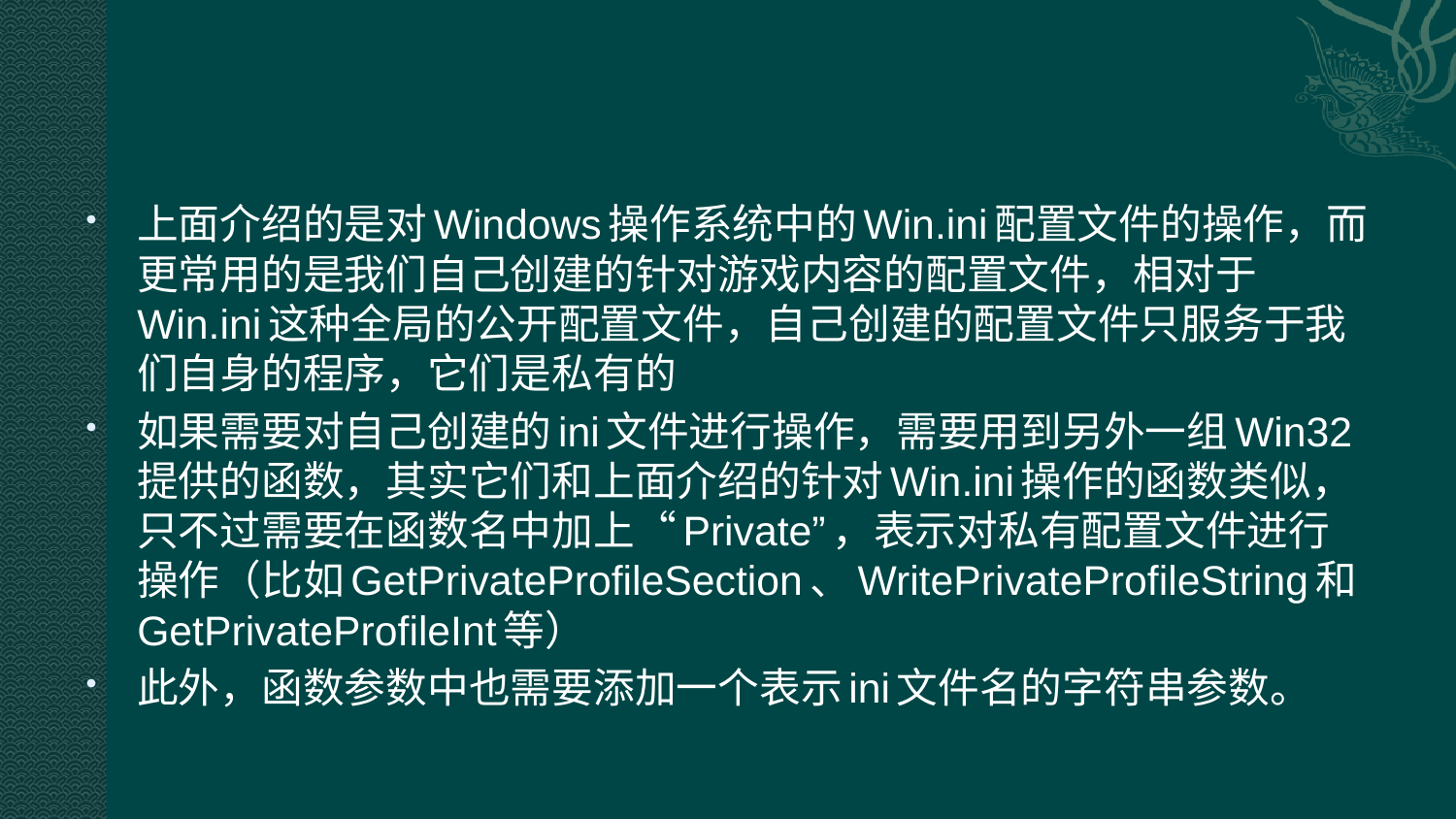

#
上面介绍的是对Windows操作系统中的Win.ini配置文件的操作，而更常用的是我们自己创建的针对游戏内容的配置文件，相对于Win.ini这种全局的公开配置文件，自己创建的配置文件只服务于我们自身的程序，它们是私有的
如果需要对自己创建的ini文件进行操作，需要用到另外一组Win32提供的函数，其实它们和上面介绍的针对Win.ini操作的函数类似，只不过需要在函数名中加上“Private”，表示对私有配置文件进行操作（比如GetPrivateProfileSection、WritePrivateProfileString和GetPrivateProfileInt等）
此外，函数参数中也需要添加一个表示ini文件名的字符串参数。